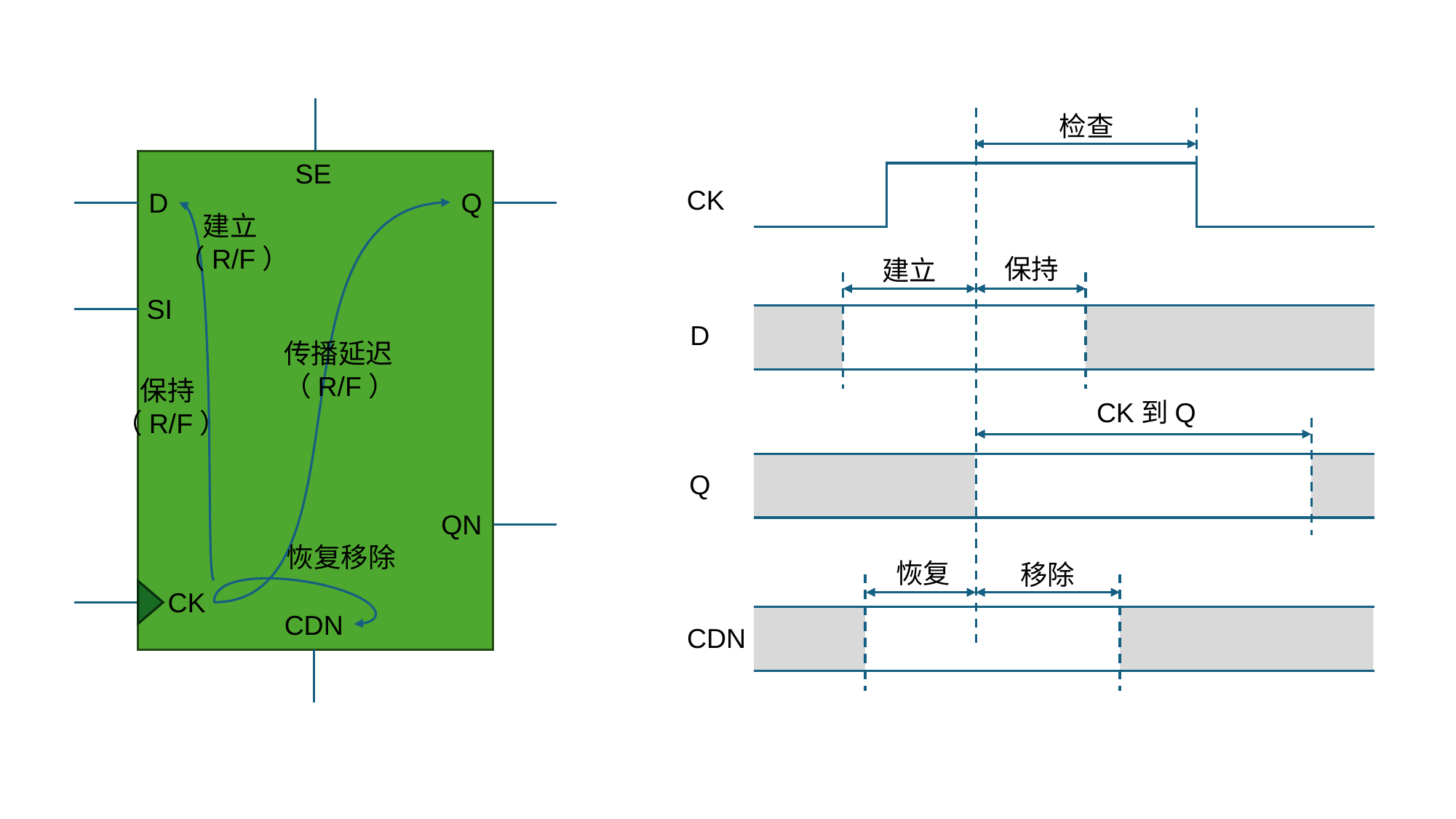

检查

SE
CK
D
Q
   建立
（R/F）
保持
建立
SI

D
传播延迟
（R/F）
   保持
（R/F）
CK到Q

Q
QN
恢复移除
恢复
移除
CK

CDN

CDN